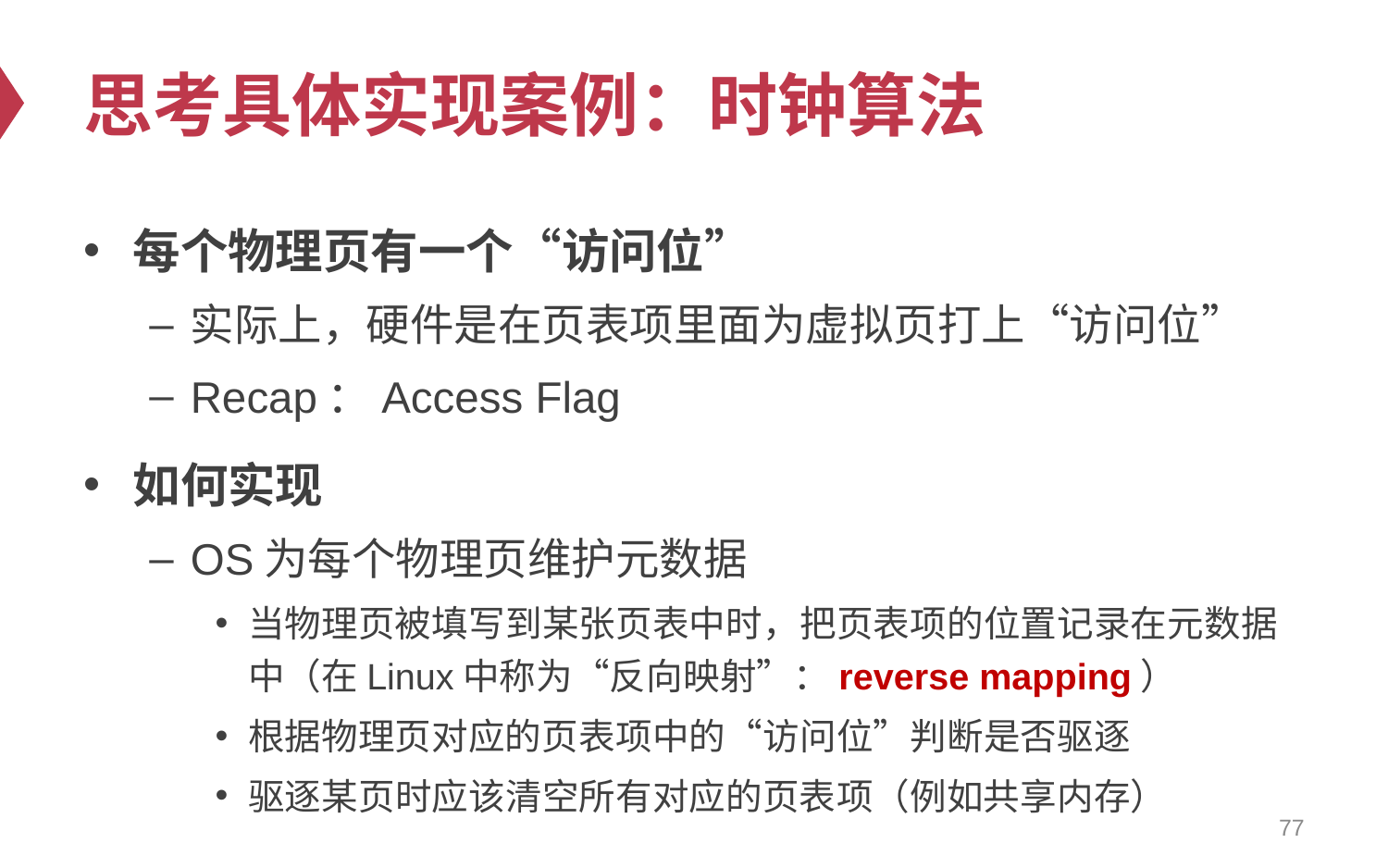

# 思考具体实现案例：时钟算法
每个物理页有一个“访问位”
实际上，硬件是在页表项里面为虚拟页打上“访问位”
Recap：Access Flag
如何实现
OS为每个物理页维护元数据
当物理页被填写到某张页表中时，把页表项的位置记录在元数据中（在Linux中称为“反向映射”：reverse mapping）
根据物理页对应的页表项中的“访问位”判断是否驱逐
驱逐某页时应该清空所有对应的页表项（例如共享内存）
77